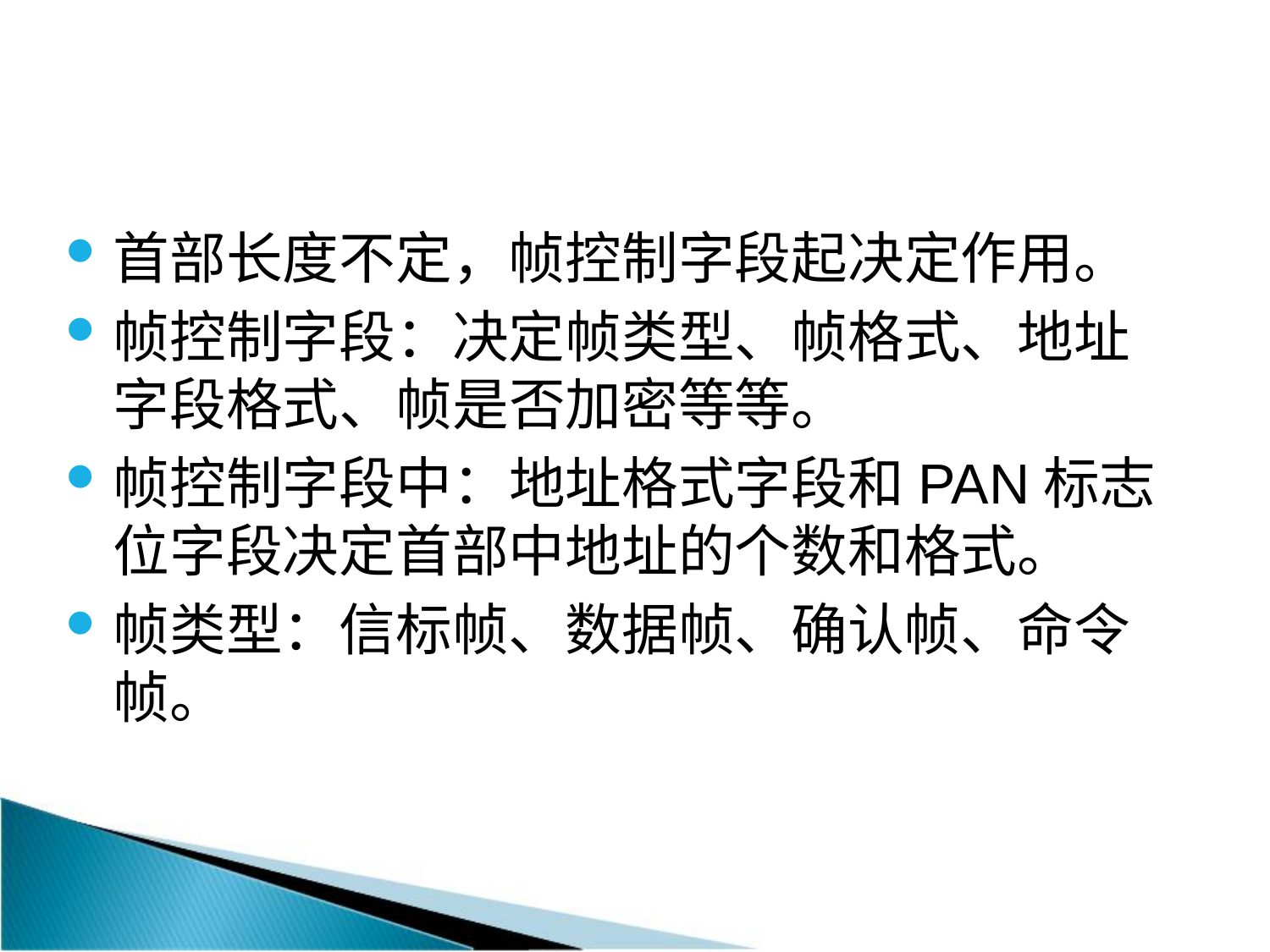

#
首部长度不定，帧控制字段起决定作用。
帧控制字段：决定帧类型、帧格式、地址字段格式、帧是否加密等等。
帧控制字段中：地址格式字段和PAN标志位字段决定首部中地址的个数和格式。
帧类型：信标帧、数据帧、确认帧、命令帧。